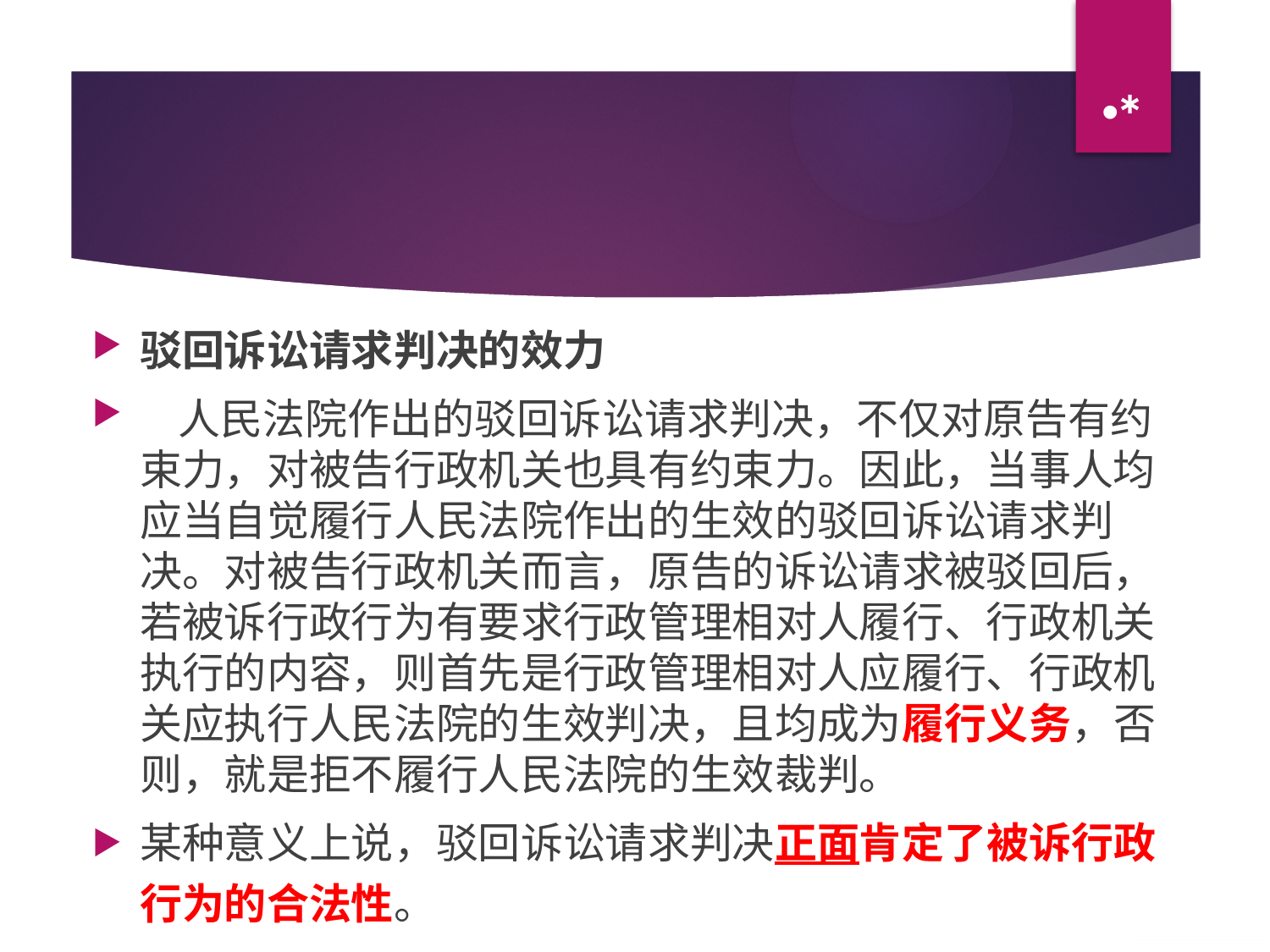

*
#
驳回诉讼请求判决的效力
   人民法院作出的驳回诉讼请求判决，不仅对原告有约束力，对被告行政机关也具有约束力。因此，当事人均应当自觉履行人民法院作出的生效的驳回诉讼请求判决。对被告行政机关而言，原告的诉讼请求被驳回后，若被诉行政行为有要求行政管理相对人履行、行政机关执行的内容，则首先是行政管理相对人应履行、行政机关应执行人民法院的生效判决，且均成为履行义务，否则，就是拒不履行人民法院的生效裁判。
某种意义上说，驳回诉讼请求判决正面肯定了被诉行政行为的合法性。